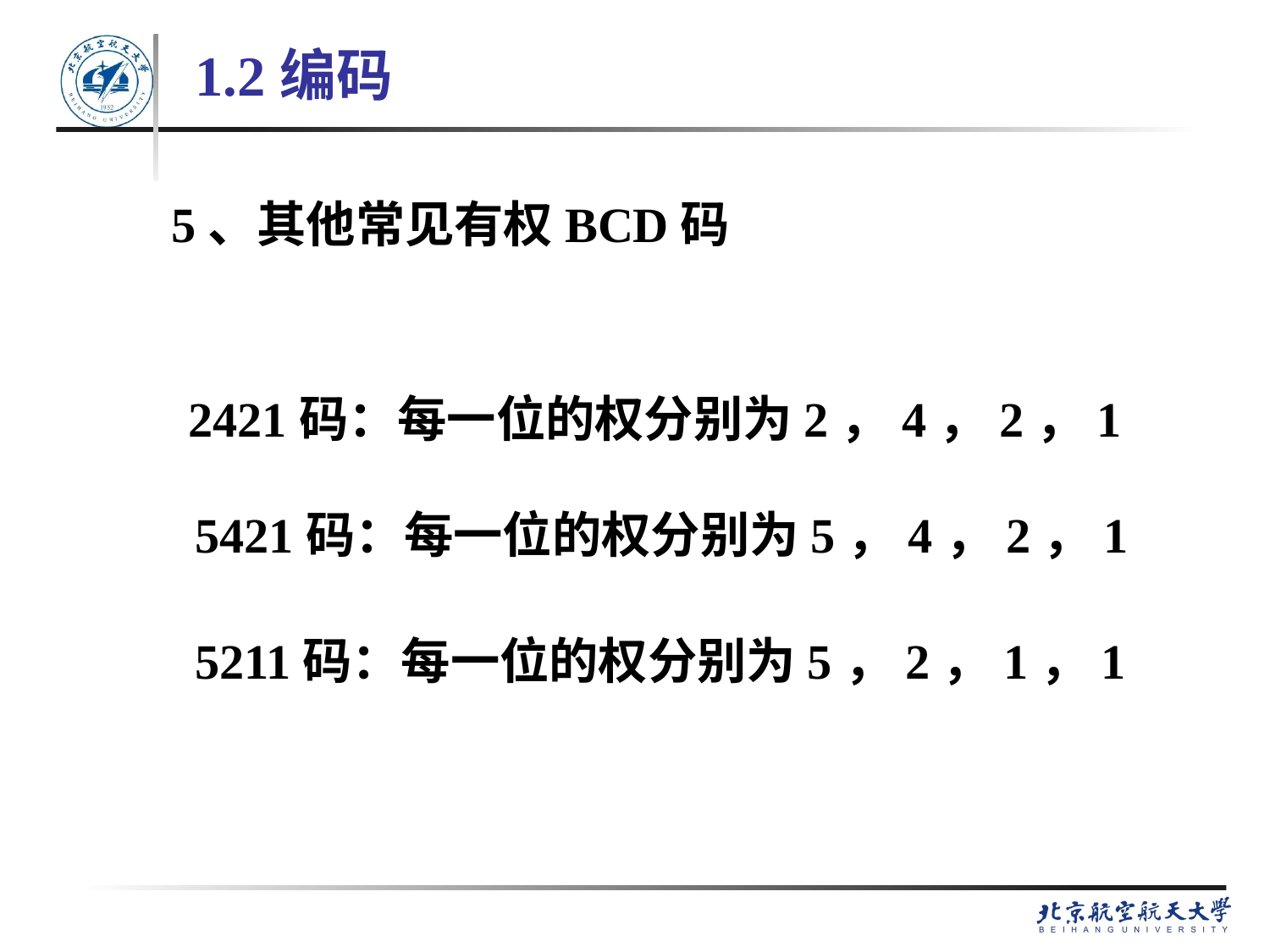

1.2编码
5、其他常见有权BCD码
2421码：每一位的权分别为2，4，2，1
5421码：每一位的权分别为5，4，2，1
5211码：每一位的权分别为5，2，1，1
46